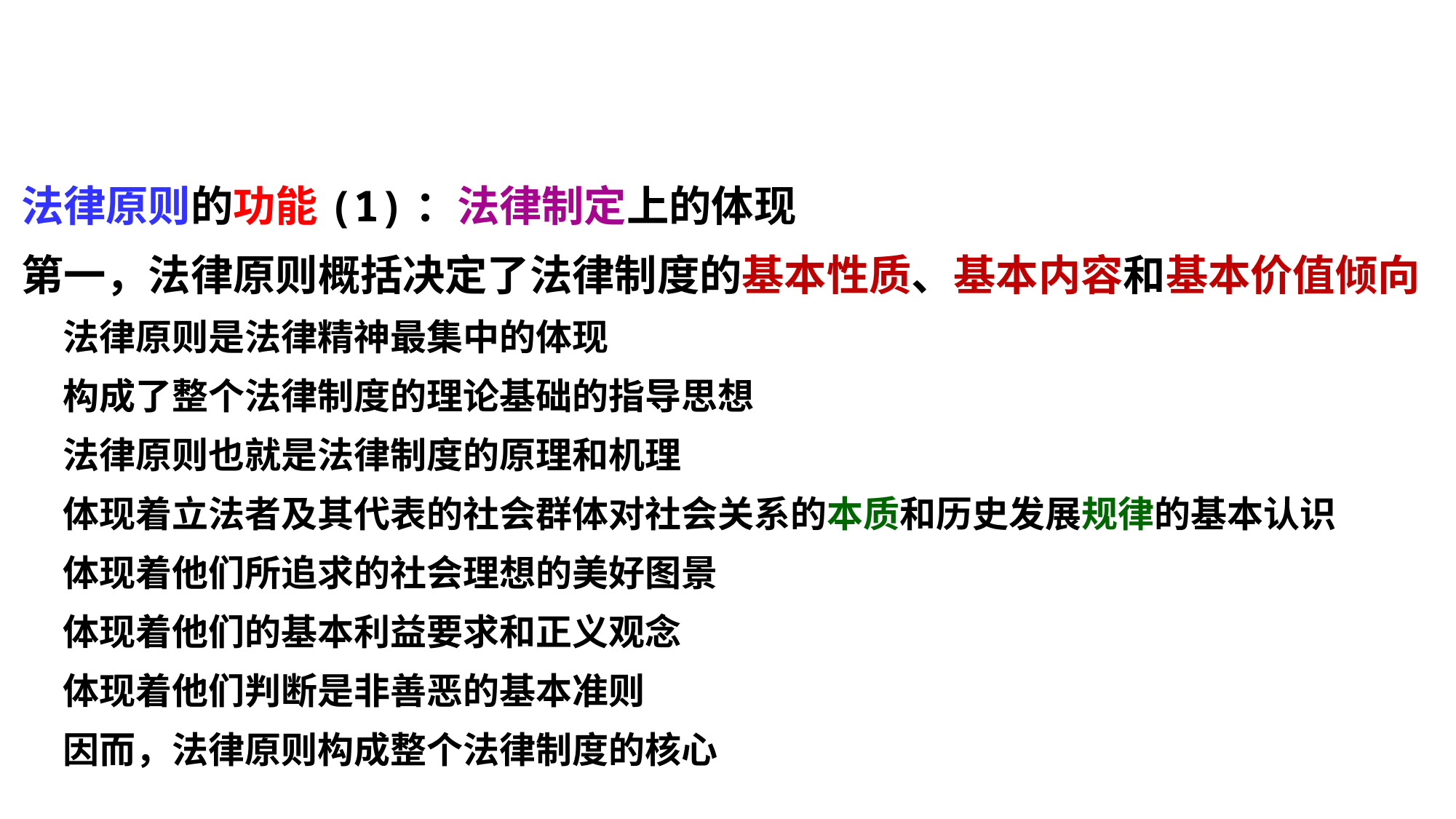

法律原则的功能(1)：法律制定上的体现
第一，法律原则概括决定了法律制度的基本性质、基本内容和基本价值倾向
    法律原则是法律精神最集中的体现
    构成了整个法律制度的理论基础的指导思想
    法律原则也就是法律制度的原理和机理
    体现着立法者及其代表的社会群体对社会关系的本质和历史发展规律的基本认识
    体现着他们所追求的社会理想的美好图景
    体现着他们的基本利益要求和正义观念
    体现着他们判断是非善恶的基本准则
    因而，法律原则构成整个法律制度的核心